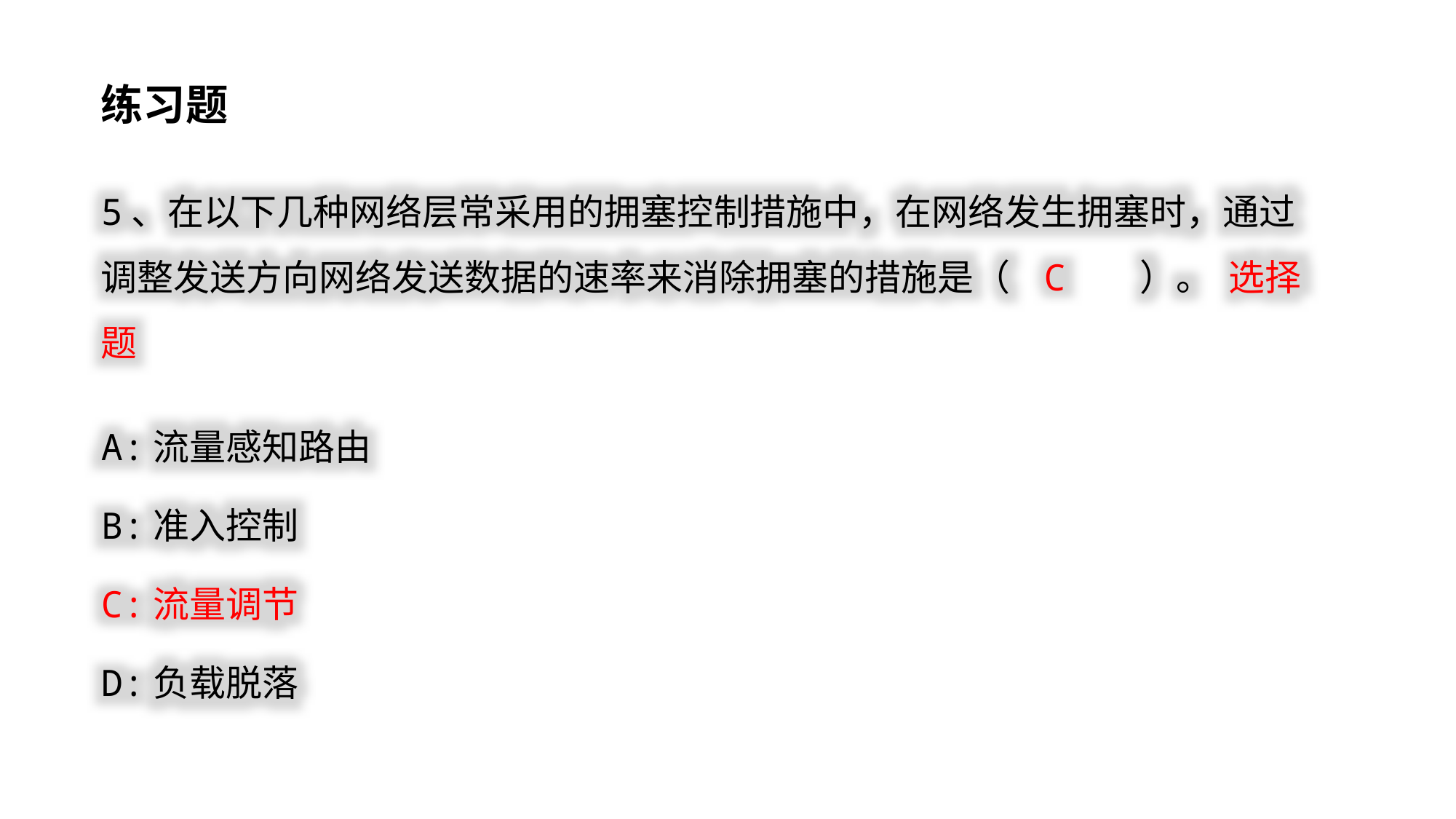

练习题
5、在以下几种网络层常采用的拥塞控制措施中，在网络发生拥塞时，通过调整发送方向网络发送数据的速率来消除拥塞的措施是（   C   ）。  选择题

A:流量感知路由

B:准入控制

C:流量调节

D:负载脱落